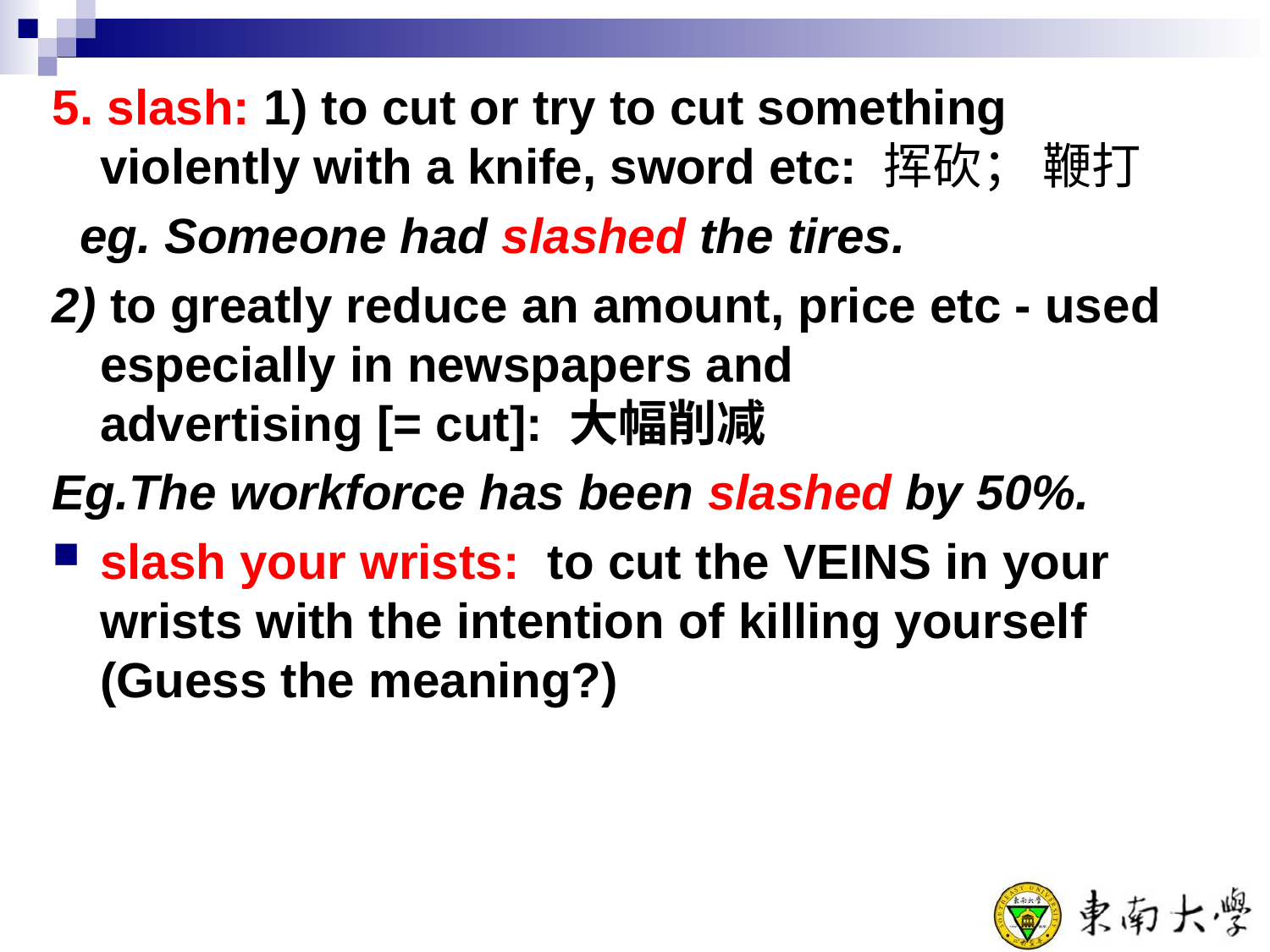

5. slash: 1) to cut or try to cut something violently with a knife, sword etc: 挥砍； 鞭打
  eg. Someone had slashed the tires.
2) to greatly reduce an amount, price etc - used especially in newspapers and advertising [= cut]: 大幅削减
Eg.The workforce has been slashed by 50%.
slash your wrists:  to cut the veins in your wrists with the intention of killing yourself (Guess the meaning?)